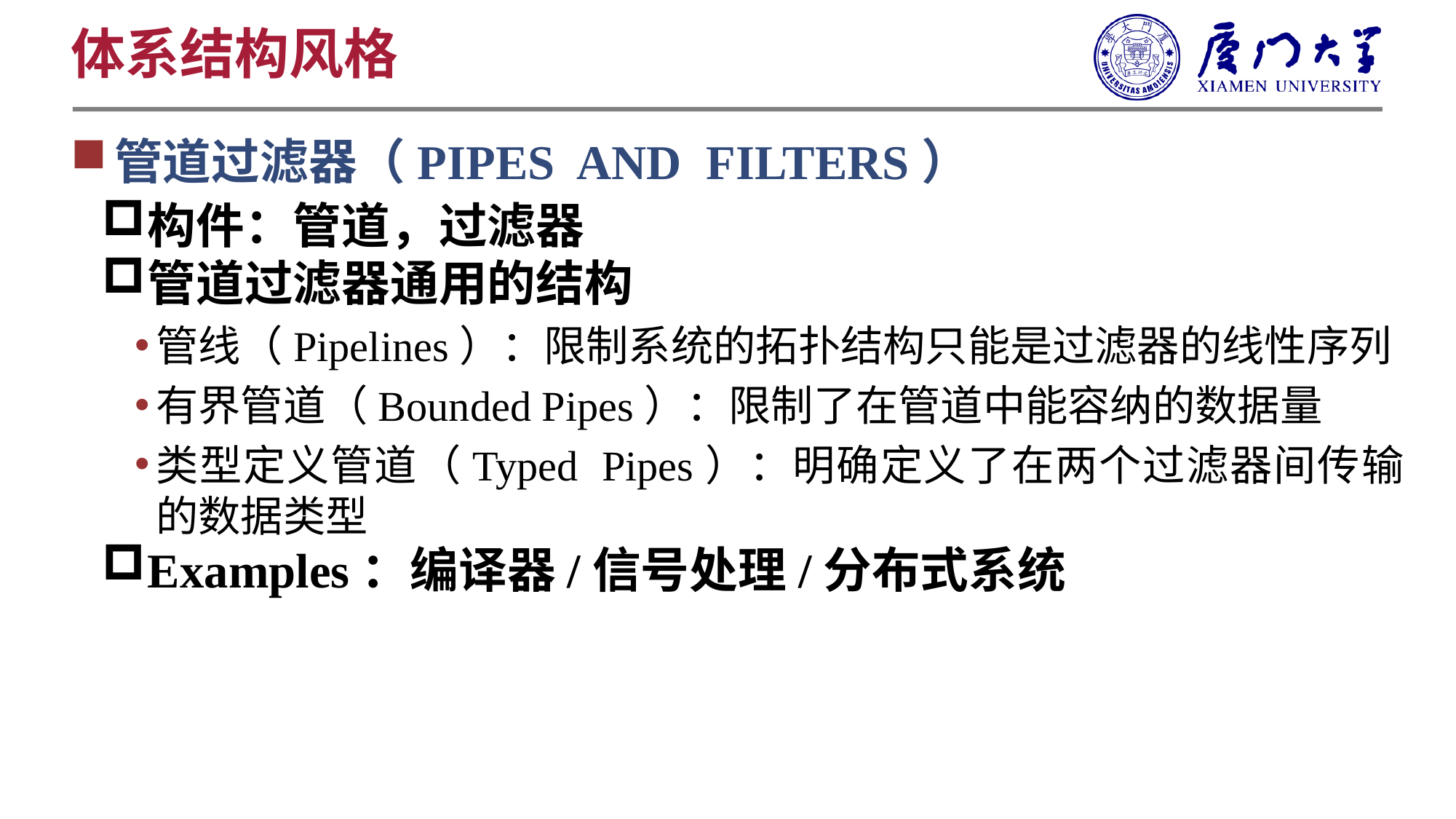

体系结构风格
管道过滤器（PIPES  AND  FILTERS）
构件：管道，过滤器
管道过滤器通用的结构
管线（Pipelines）：限制系统的拓扑结构只能是过滤器的线性序列
有界管道（Bounded Pipes）：限制了在管道中能容纳的数据量
类型定义管道（Typed  Pipes）：明确定义了在两个过滤器间传输的数据类型
Examples：编译器/信号处理/分布式系统

研
究
生